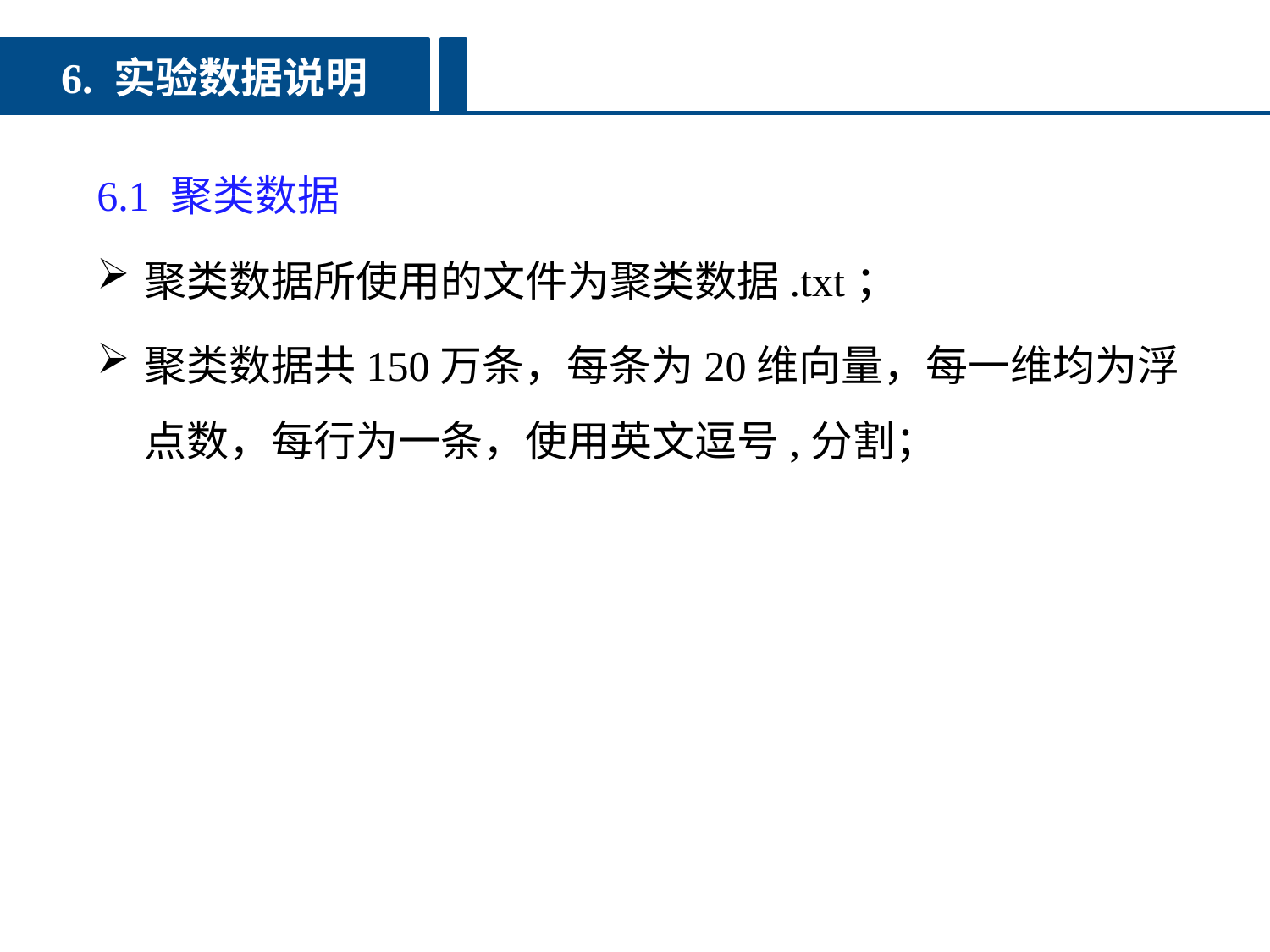

6. 实验数据说明

6.1 聚类数据
聚类数据所使用的文件为聚类数据.txt；
聚类数据共150万条，每条为20维向量，每一维均为浮点数，每行为一条，使用英文逗号,分割；